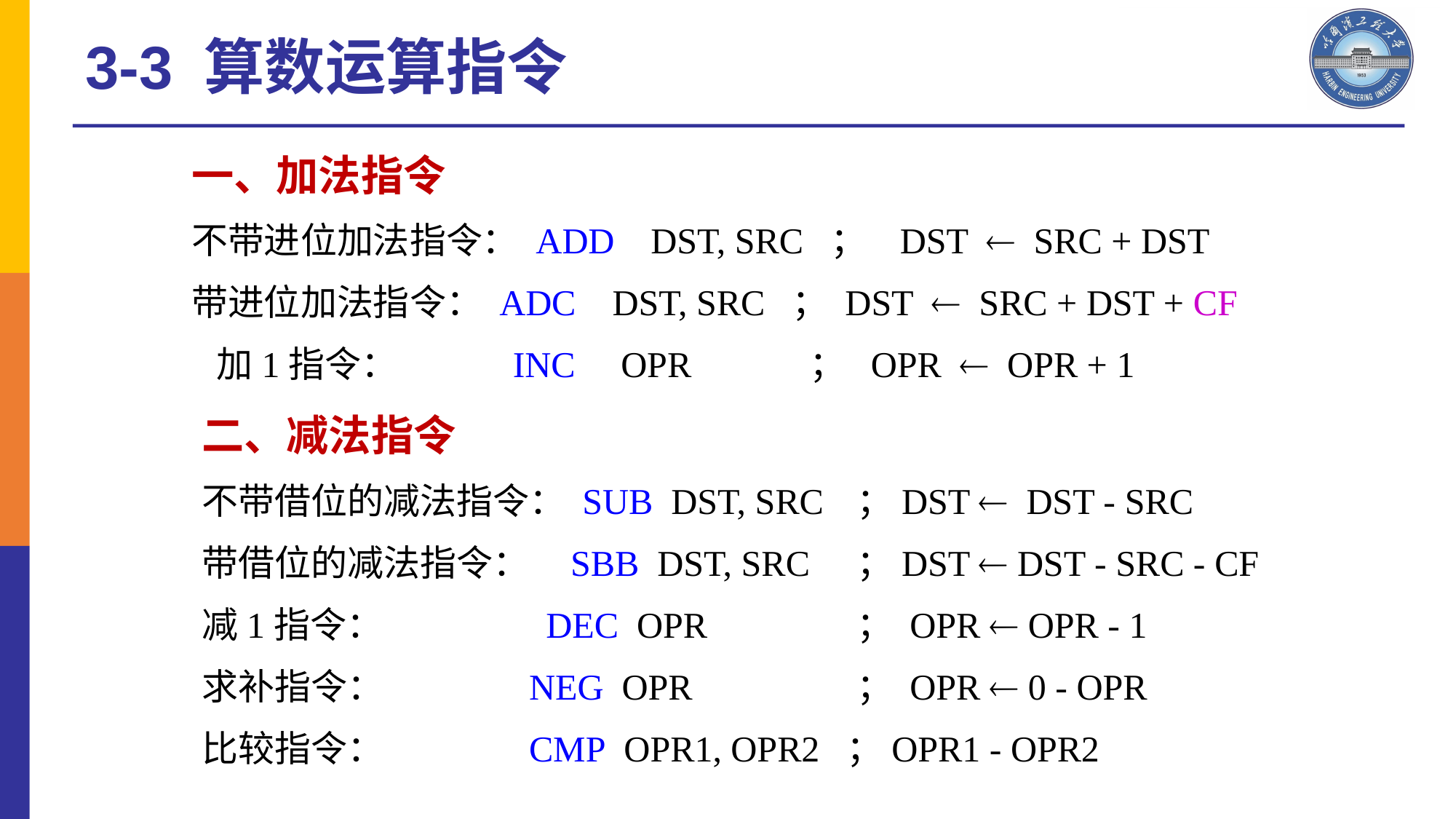

3-3 算数运算指令
一、加法指令
不带进位加法指令： ADD    DST, SRC  ；   DST  ←  SRC + DST
带进位加法指令： ADC    DST, SRC  ； DST  ←  SRC + DST + CF
  加1指令：             INC     OPR            ；  OPR  ←  OPR + 1

二、减法指令
不带借位的减法指令： SUB  DST, SRC  	；DST ←  DST - SRC
带借位的减法指令：    SBB  DST, SRC  	；DST ← DST - SRC - CF
减1指令：       	 DEC  OPR          	； OPR ← OPR - 1
求补指令：       	NEG  OPR          	； OPR ← 0 - OPR
比较指令：      	CMP  OPR1, OPR2  ；OPR1 - OPR2